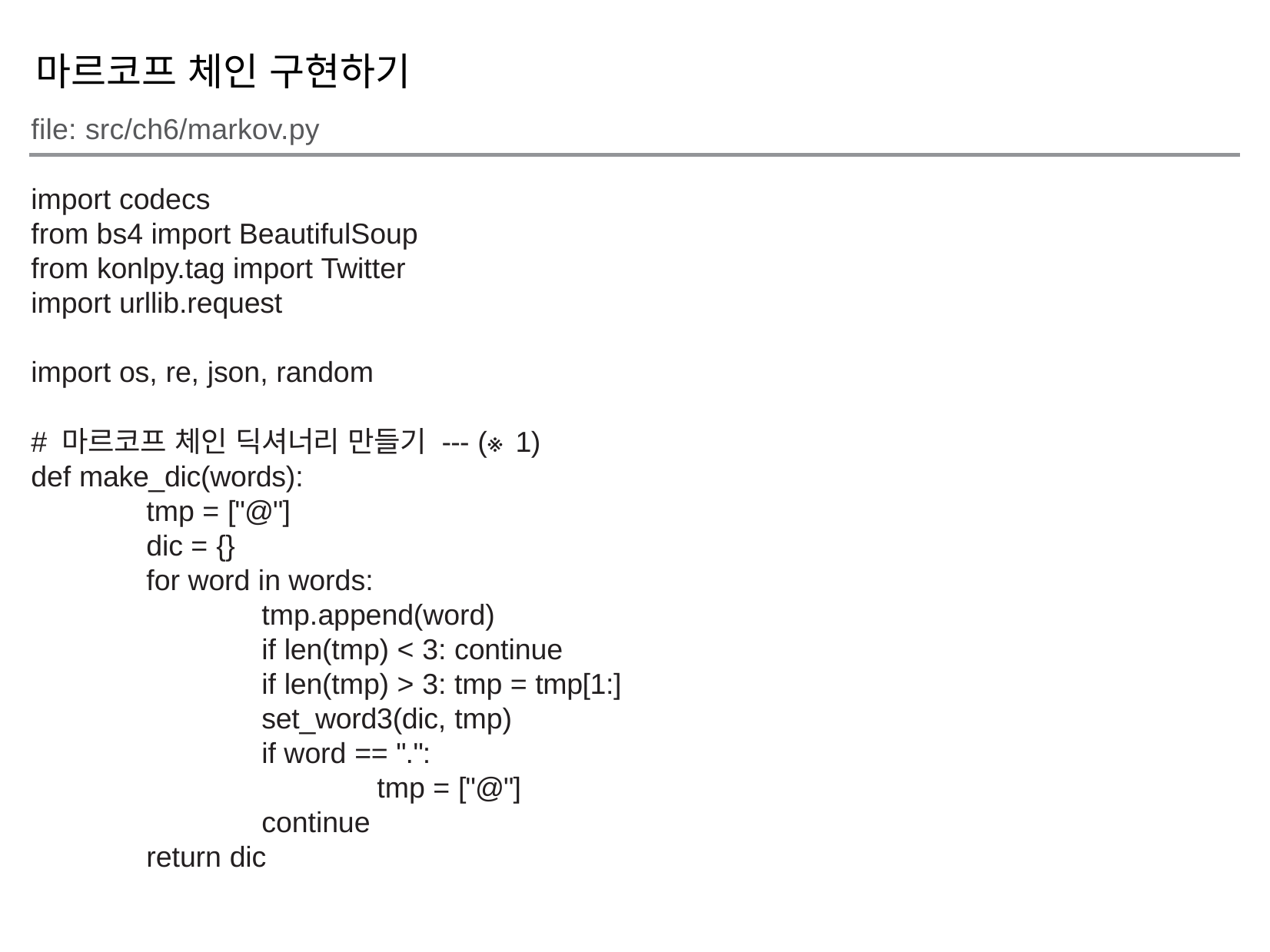

마르코프 체인 구현하기
file: src/ch6/markov.py

import codecs
from bs4 import BeautifulSoup
from konlpy.tag import Twitter
import urllib.request

import os, re, json, random

# 마르코프 체인 딕셔너리 만들기 --- (※1)
def make_dic(words):
	tmp = ["@"]
	dic = {}
	for word in words:
		tmp.append(word)
		if len(tmp) < 3: continue
		if len(tmp) > 3: tmp = tmp[1:]
		set_word3(dic, tmp)
		if word == ".":
			tmp = ["@"]
		continue
	return dic